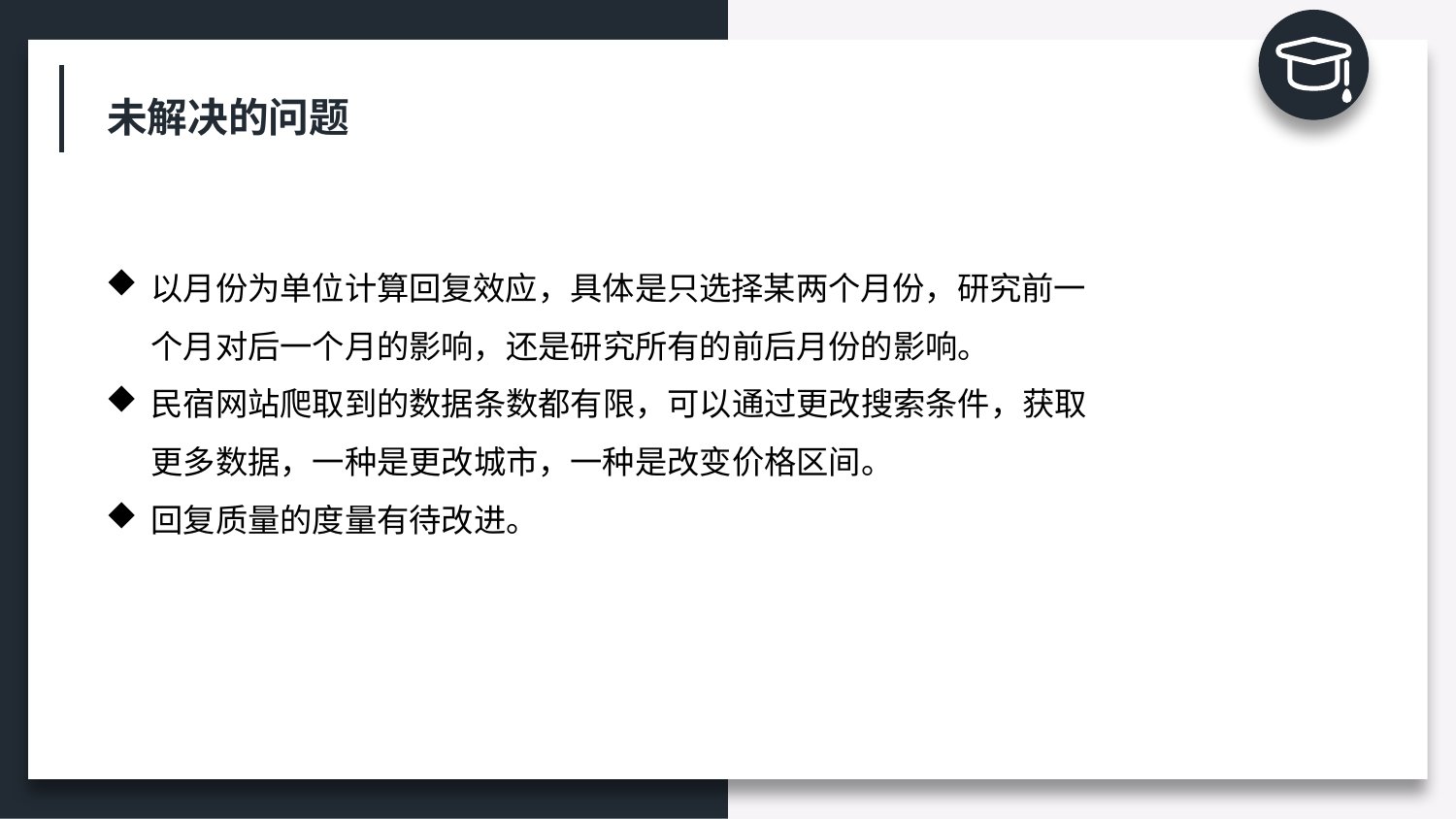

未解决的问题
以月份为单位计算回复效应，具体是只选择某两个月份，研究前一个月对后一个月的影响，还是研究所有的前后月份的影响。
民宿网站爬取到的数据条数都有限，可以通过更改搜索条件，获取更多数据，一种是更改城市，一种是改变价格区间。
回复质量的度量有待改进。